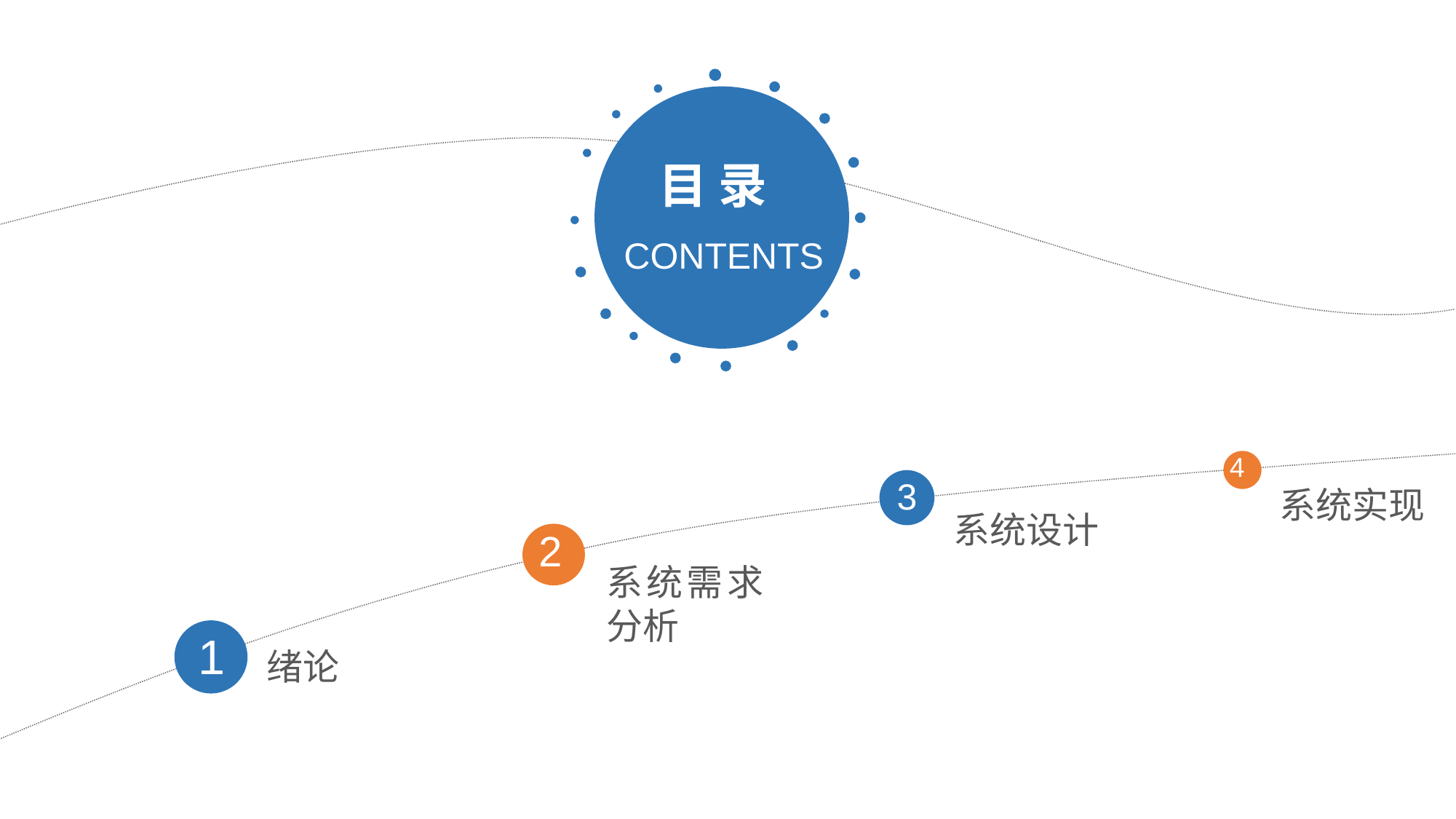

目 录

CONTENTS

4

3

系统实现

系统设计
2

系统需求分析

1
绪论
延迟符